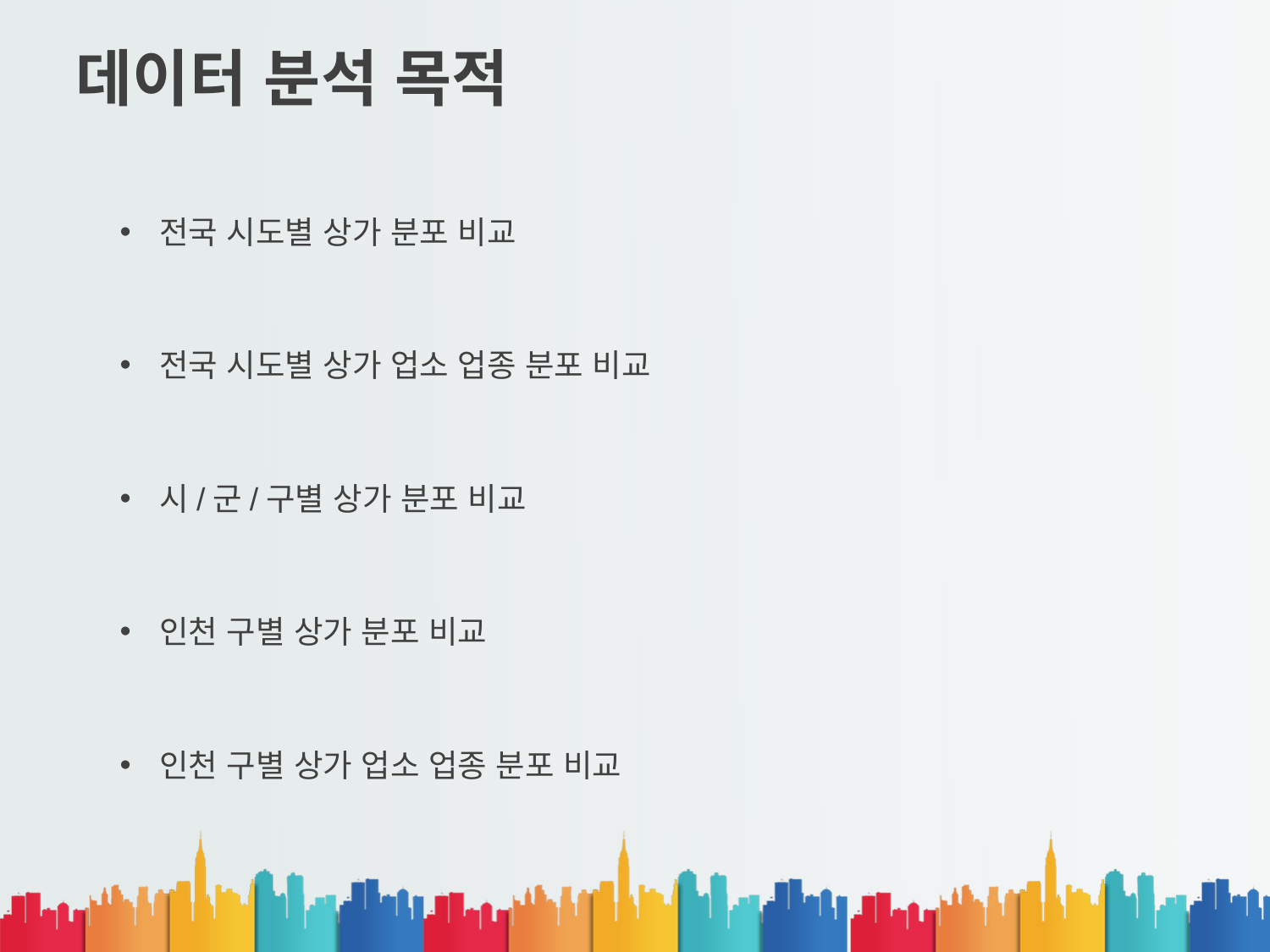

# 데이터 분석 목적
전국 시도별 상가 분포 비교

전국 시도별 상가 업소 업종 분포 비교

시/군/구별 상가 분포 비교

인천 구별 상가 분포 비교

인천 구별 상가 업소 업종 분포 비교